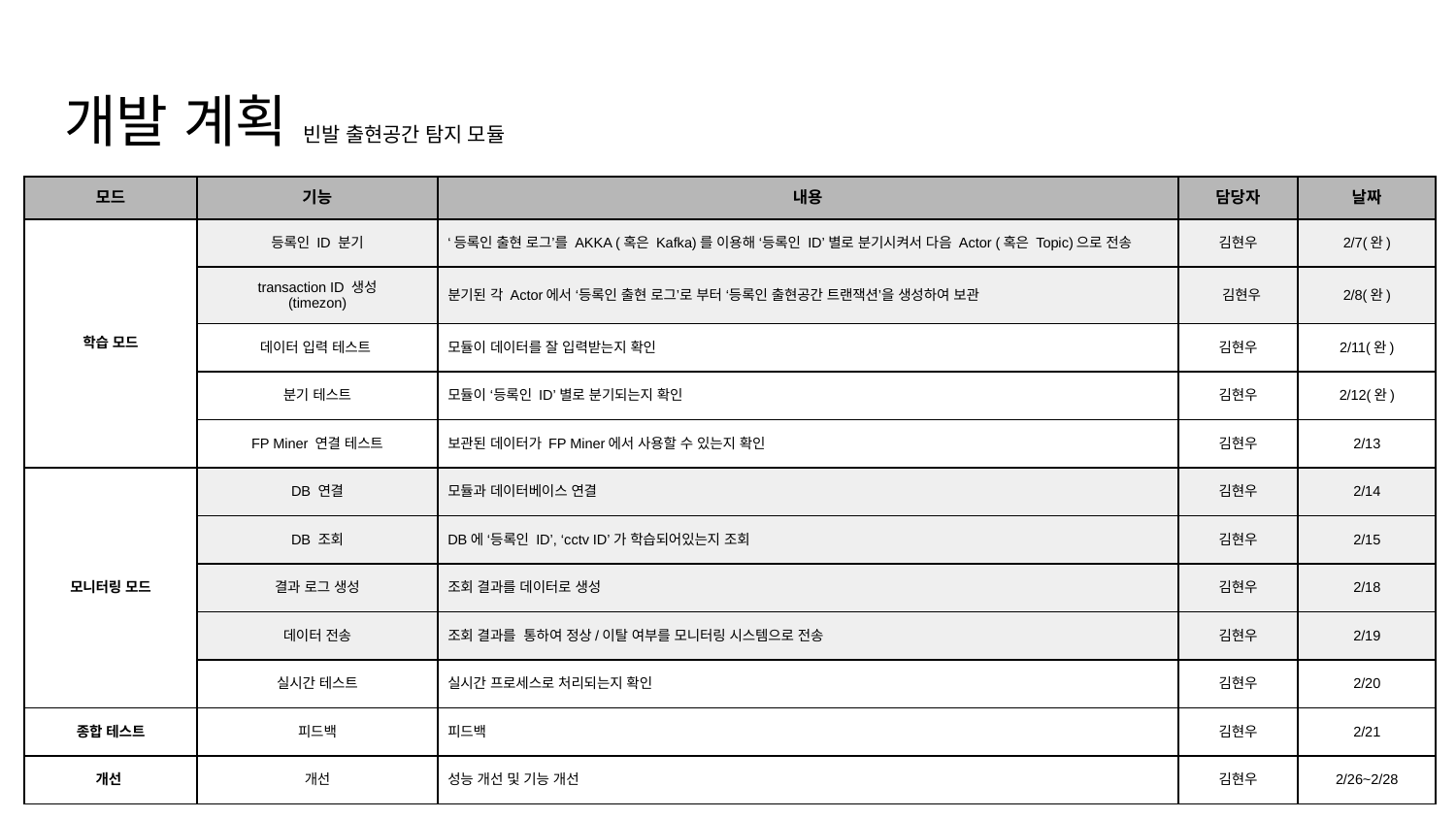

# 개발 계획 빈발 출현공간 탐지 모듈
| 모드 | 기능 | 내용 | 담당자 | 날짜 |
| --- | --- | --- | --- | --- |
| 학습 모드 | 등록인 ID 분기 | ‘등록인 출현 로그’를 AKKA (혹은 Kafka)를 이용해 ‘등록인 ID’별로 분기시켜서 다음 Actor (혹은 Topic)으로 전송 | 김현우 | 2/7(완) |
|  | transaction ID 생성 (timezon) | 분기된 각 Actor에서 ‘등록인 출현 로그’로 부터 ‘등록인 출현공간 트랜잭션’을 생성하여 보관 | 김현우 | 2/8(완) |
|  | 데이터 입력 테스트 | 모듈이 데이터를 잘 입력받는지 확인 | 김현우 | 2/11(완) |
|  | 분기 테스트 | 모듈이 ‘등록인 ID’별로 분기되는지 확인 | 김현우 | 2/12(완) |
|  | FP Miner 연결 테스트 | 보관된 데이터가 FP Miner에서 사용할 수 있는지 확인 | 김현우 | 2/13 |
| 모니터링 모드 | DB 연결 | 모듈과 데이터베이스 연결 | 김현우 | 2/14 |
|  | DB 조회 | DB에 ‘등록인 ID’, ‘cctv ID’가 학습되어있는지 조회 | 김현우 | 2/15 |
|  | 결과 로그 생성 | 조회 결과를 데이터로 생성 | 김현우 | 2/18 |
|  | 데이터 전송 | 조회 결과를 통하여 정상/이탈 여부를 모니터링 시스템으로 전송 | 김현우 | 2/19 |
|  | 실시간 테스트 | 실시간 프로세스로 처리되는지 확인 | 김현우 | 2/20 |
| 종합 테스트 | 피드백 | 피드백 | 김현우 | 2/21 |
| 개선 | 개선 | 성능 개선 및 기능 개선 | 김현우 | 2/26~2/28 |